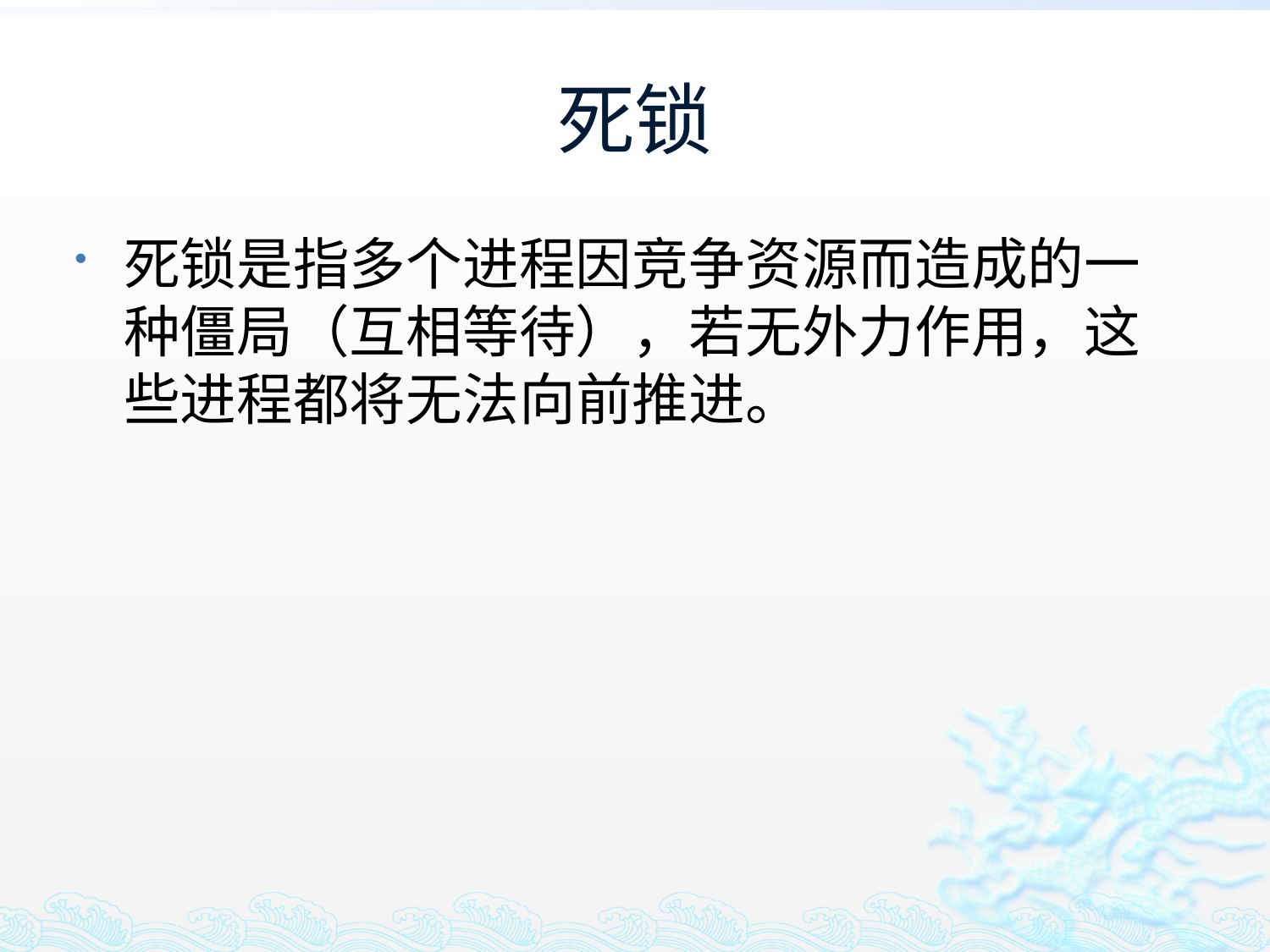

# 死锁
死锁是指多个进程因竞争资源而造成的一种僵局（互相等待），若无外力作用，这些进程都将无法向前推进。